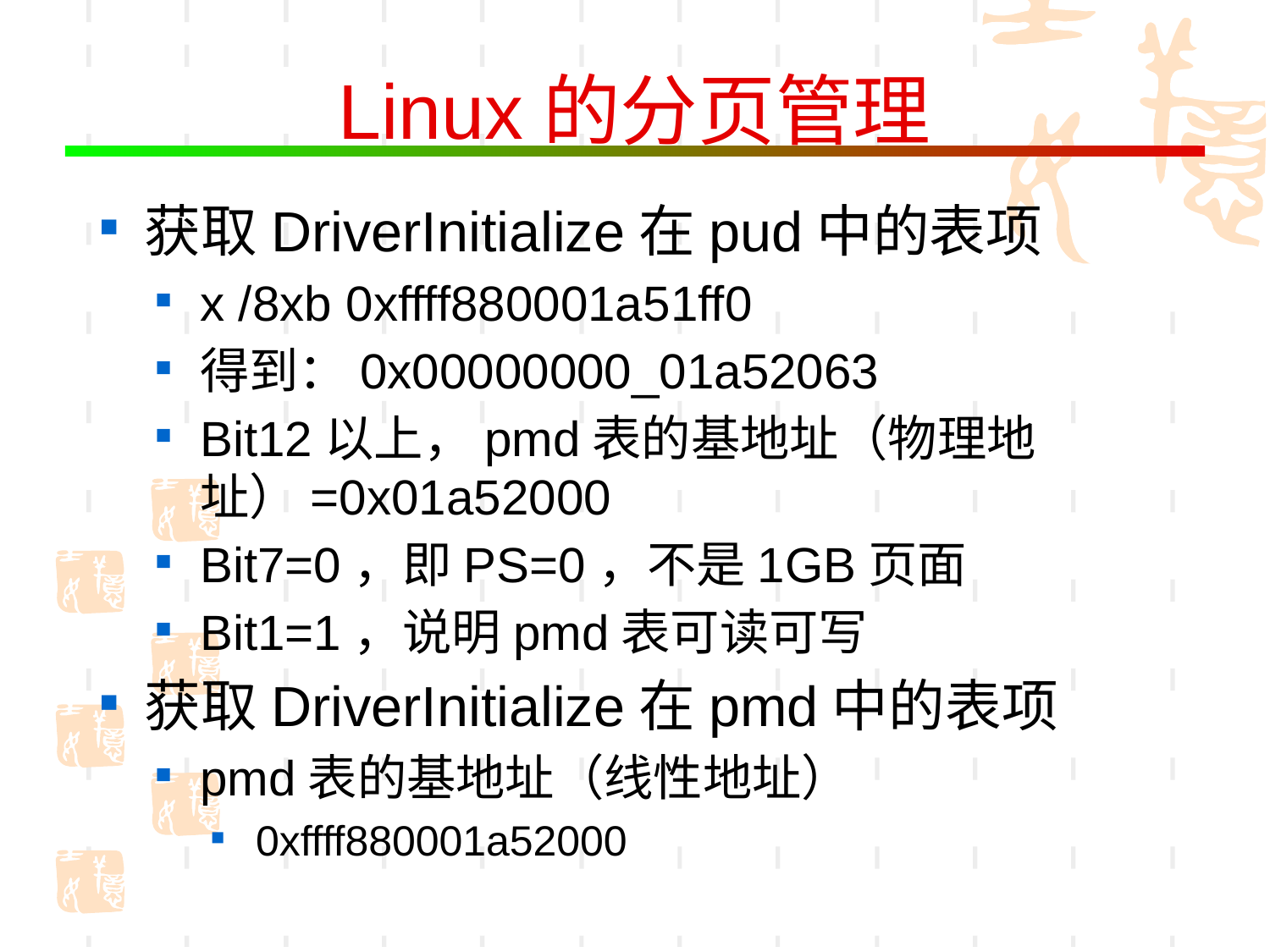

# Linux的分页管理
获取DriverInitialize在pud中的表项
x /8xb 0xffff880001a51ff0
得到：0x00000000_01a52063
Bit12以上，pmd表的基地址（物理地址）=0x01a52000
Bit7=0，即PS=0，不是1GB页面
Bit1=1，说明pmd表可读可写
获取DriverInitialize在pmd中的表项
pmd表的基地址（线性地址）
0xffff880001a52000